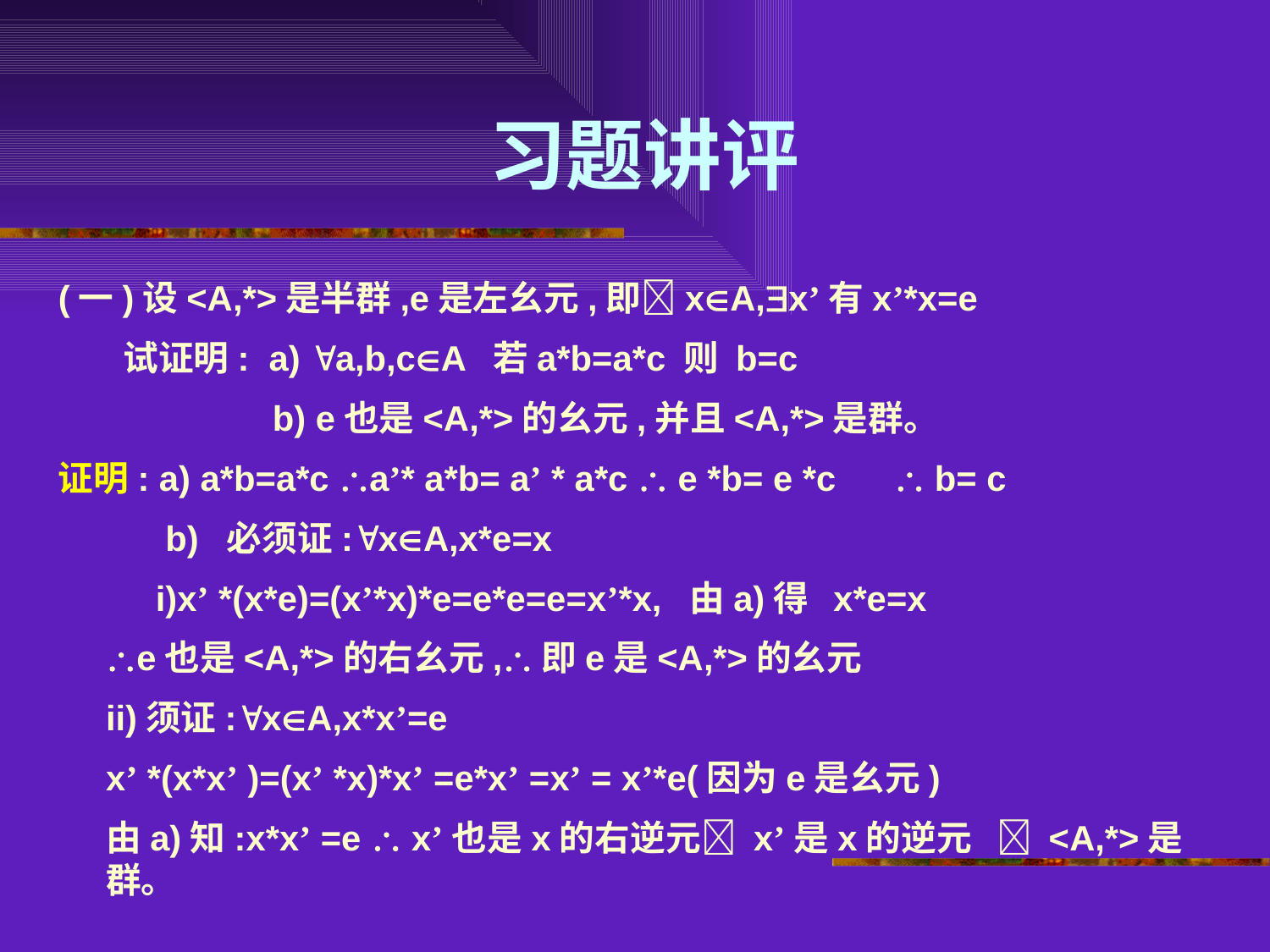

# 习题讲评
(一)设<A,*>是半群,e是左幺元,即∀x∈A,∃x’有x’*x=e
       试证明:  a) ∀a,b,c∈A  若a*b=a*c 则 b=c
                      b) e也是<A,*>的幺元,并且<A,*>是群。
证明: a) a*b=a*c ∴a’* a*b= a’ * a*c ∴ e *b= e *c      ∴ b= c
           b)  必须证:∀x∈A,x*e=x
          i)x’ *(x*e)=(x’*x)*e=e*e=e=x’*x,  由a)得  x*e=x
	∴e也是<A,*>的右幺元,∴即e是<A,*>的幺元
	ii)须证:∀x∈A,x*x’=e
	x’ *(x*x’ )=(x’ *x)*x’ =e*x’ =x’ = x’*e(因为e是幺元)
	由a)知:x*x’ =e ∴ x’也是x的右逆元∴ x’是x的逆元   ∴ <A,*>是群。